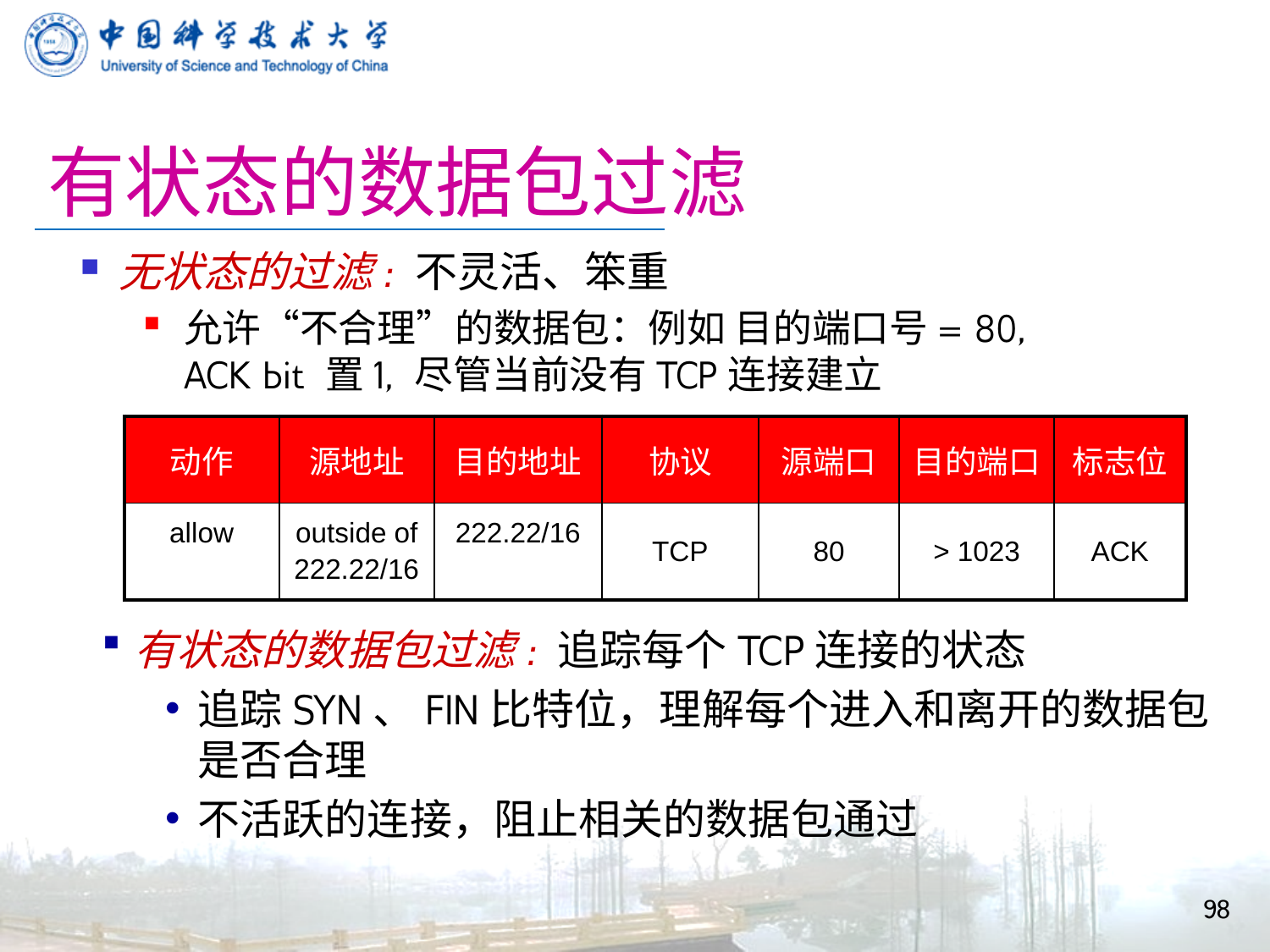

# 有状态的数据包过滤
无状态的过滤: 不灵活、笨重
允许“不合理”的数据包：例如 目的端口号= 80, ACK bit 置1, 尽管当前没有TCP连接建立
| 动作 | 源地址 | 目的地址 | 协议 | 源端口 | 目的端口 | 标志位 |
| --- | --- | --- | --- | --- | --- | --- |
| allow | outside of 222.22/16 | 222.22/16 | TCP | 80 | > 1023 | ACK |
有状态的数据包过滤: 追踪每个TCP连接的状态
追踪SYN、FIN比特位，理解每个进入和离开的数据包是否合理
不活跃的连接，阻止相关的数据包通过
98